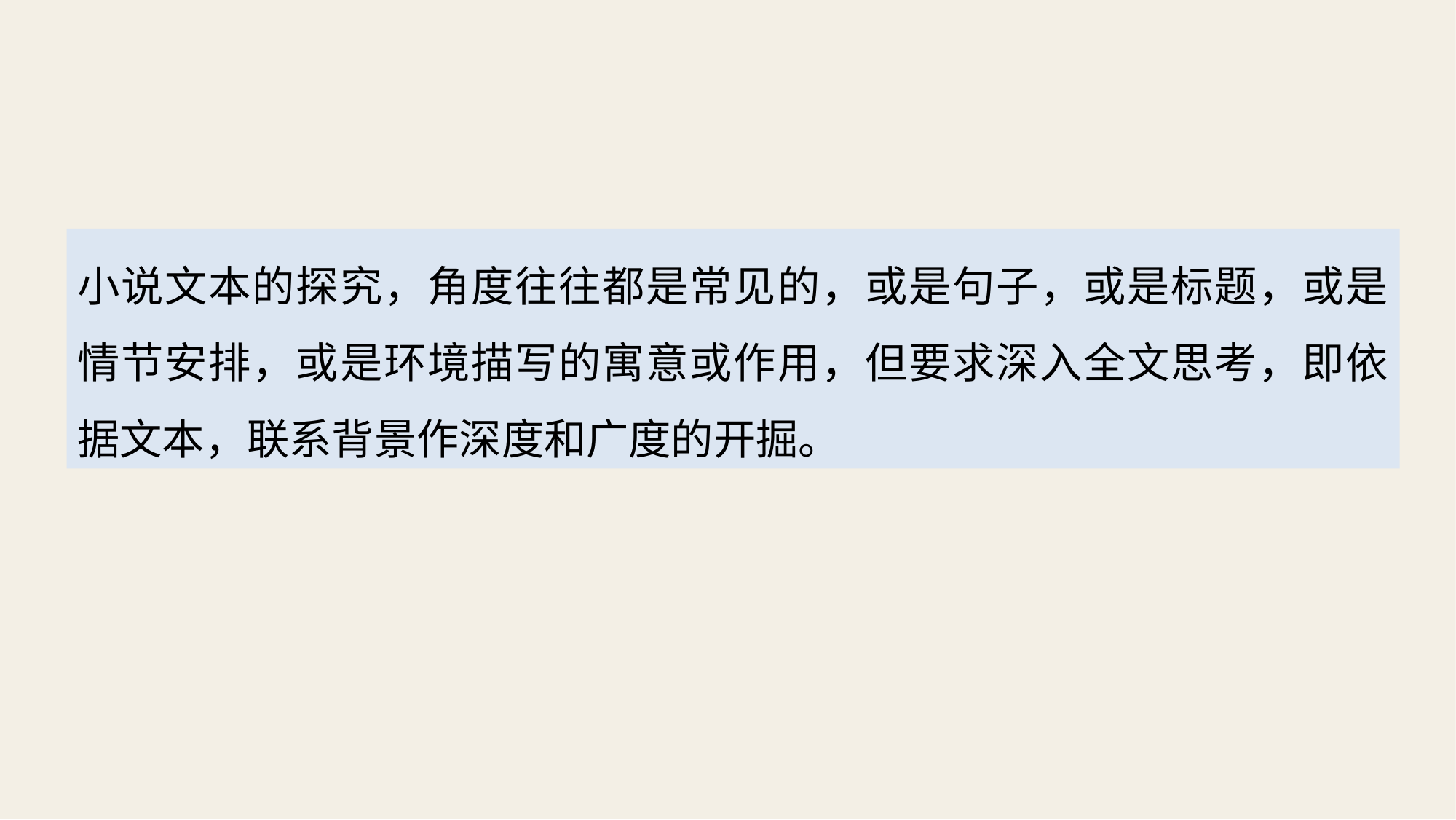

小说文本的探究，角度往往都是常见的，或是句子，或是标题，或是情节安排，或是环境描写的寓意或作用，但要求深入全文思考，即依据文本，联系背景作深度和广度的开掘。